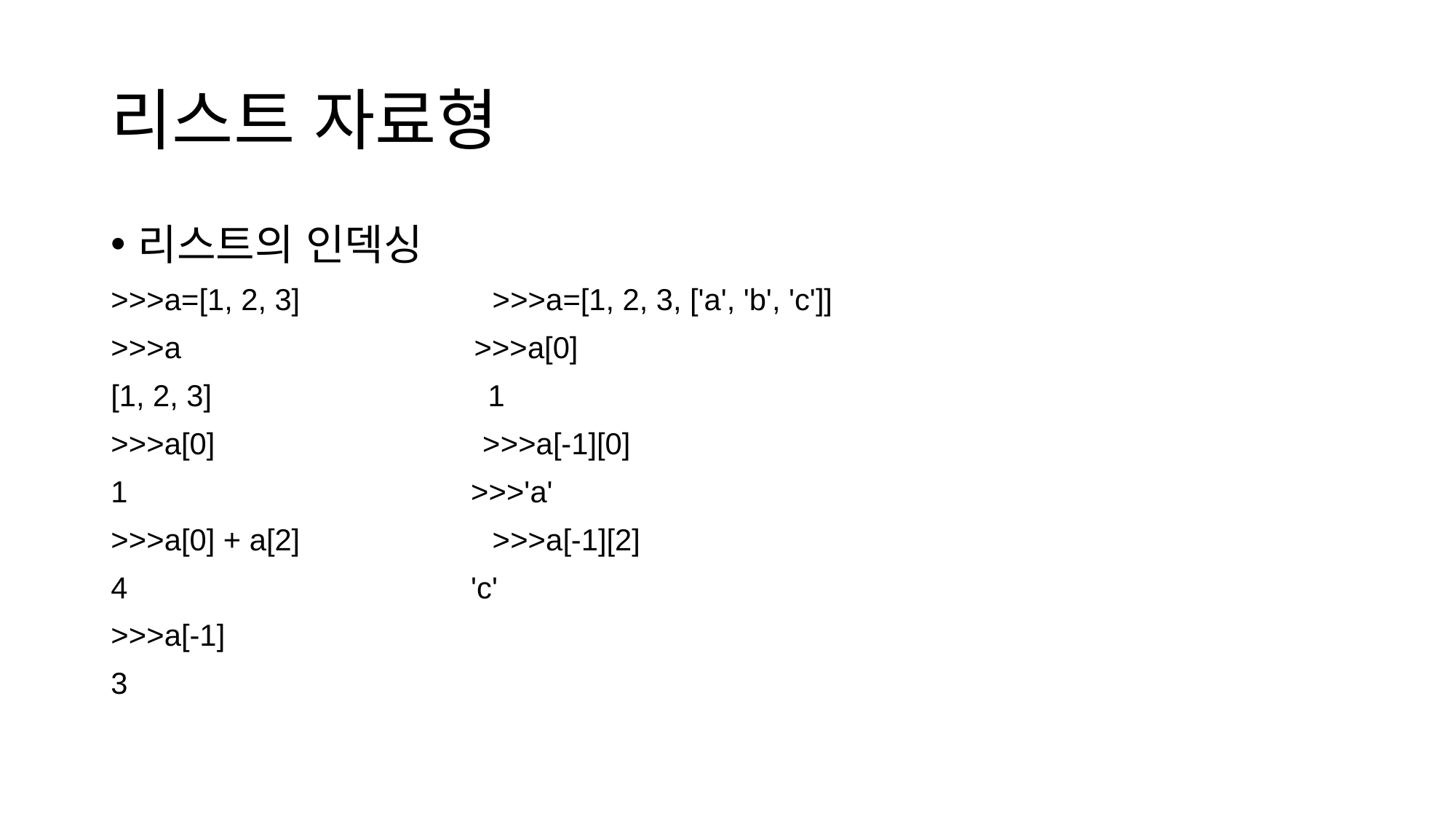

# 리스트 자료형
리스트의 인덱싱
>>>a=[1, 2, 3]                       >>>a=[1, 2, 3, ['a', 'b', 'c']]
>>>a                                   >>>a[0]
[1, 2, 3]                                 1
>>>a[0]                                >>>a[-1][0]
1                                         >>>'a'
>>>a[0] + a[2]                       >>>a[-1][2]
4                                         'c'
>>>a[-1]
3